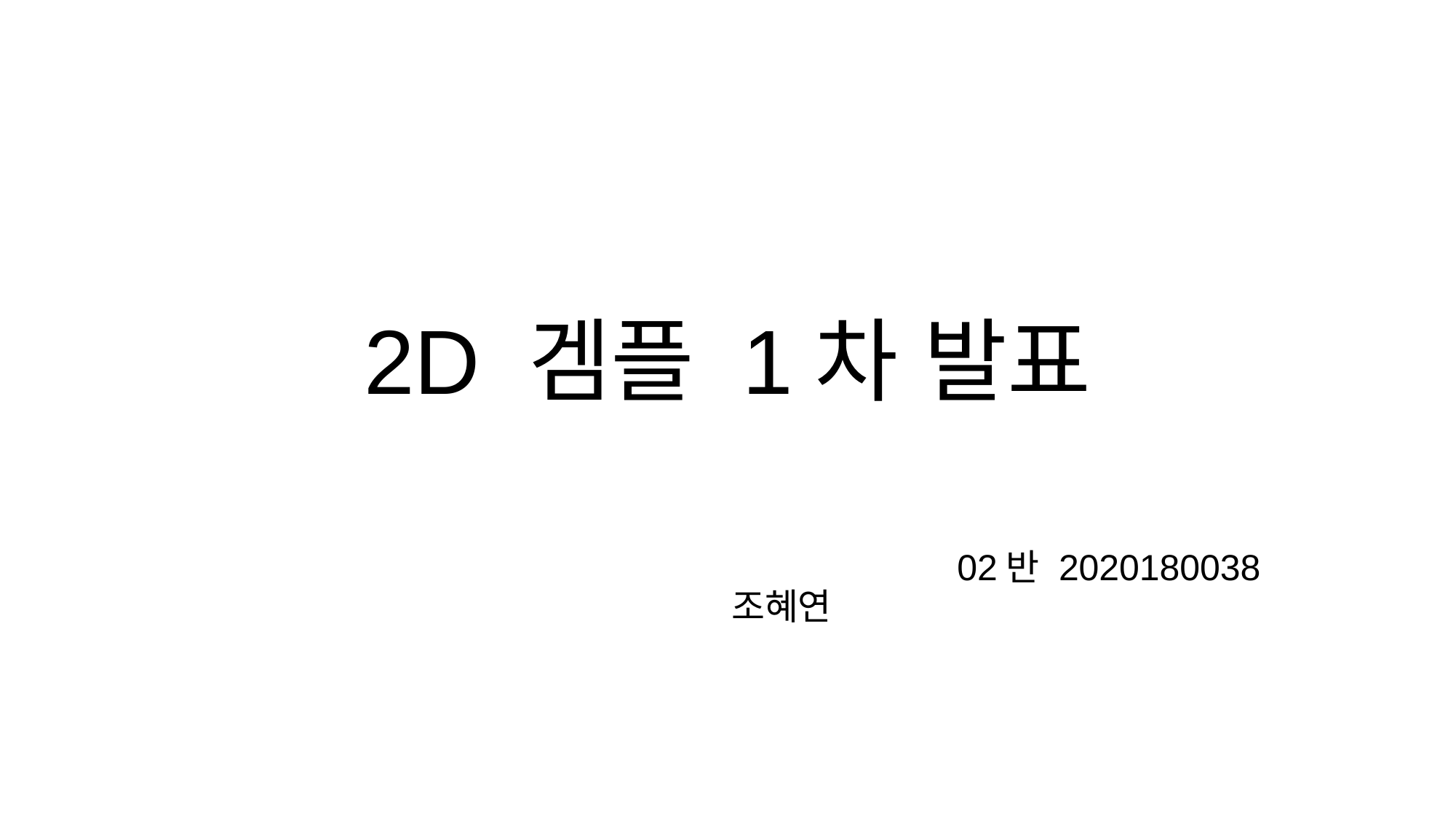

# 2D 겜플 1차 발표
						02반 2020180038 조혜연